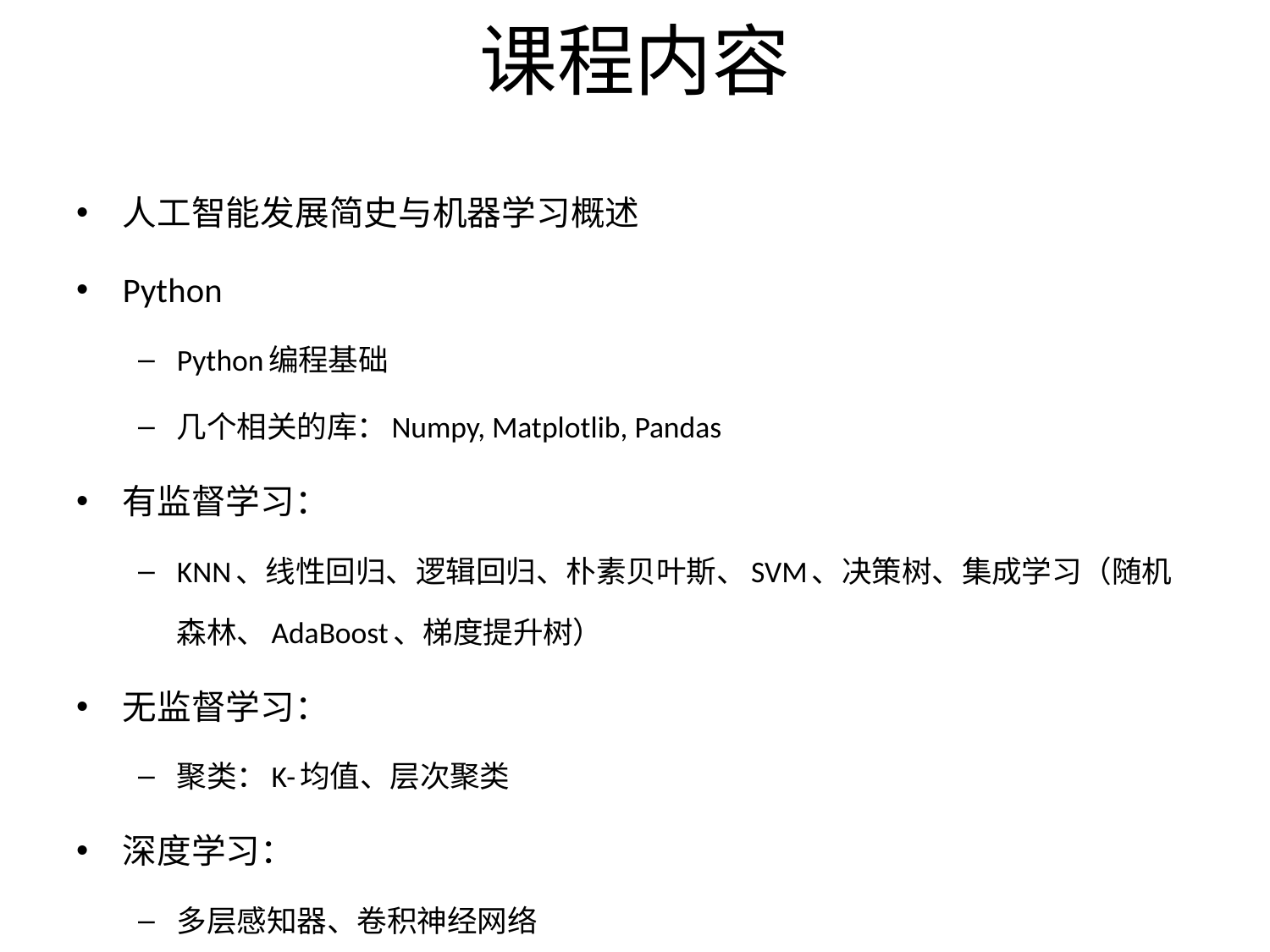

# 课程内容
人工智能发展简史与机器学习概述
Python
Python编程基础
几个相关的库：Numpy, Matplotlib, Pandas
有监督学习：
KNN、线性回归、逻辑回归、朴素贝叶斯、SVM、决策树、集成学习（随机森林、AdaBoost、梯度提升树）
无监督学习：
聚类：K-均值、层次聚类
深度学习：
多层感知器、卷积神经网络